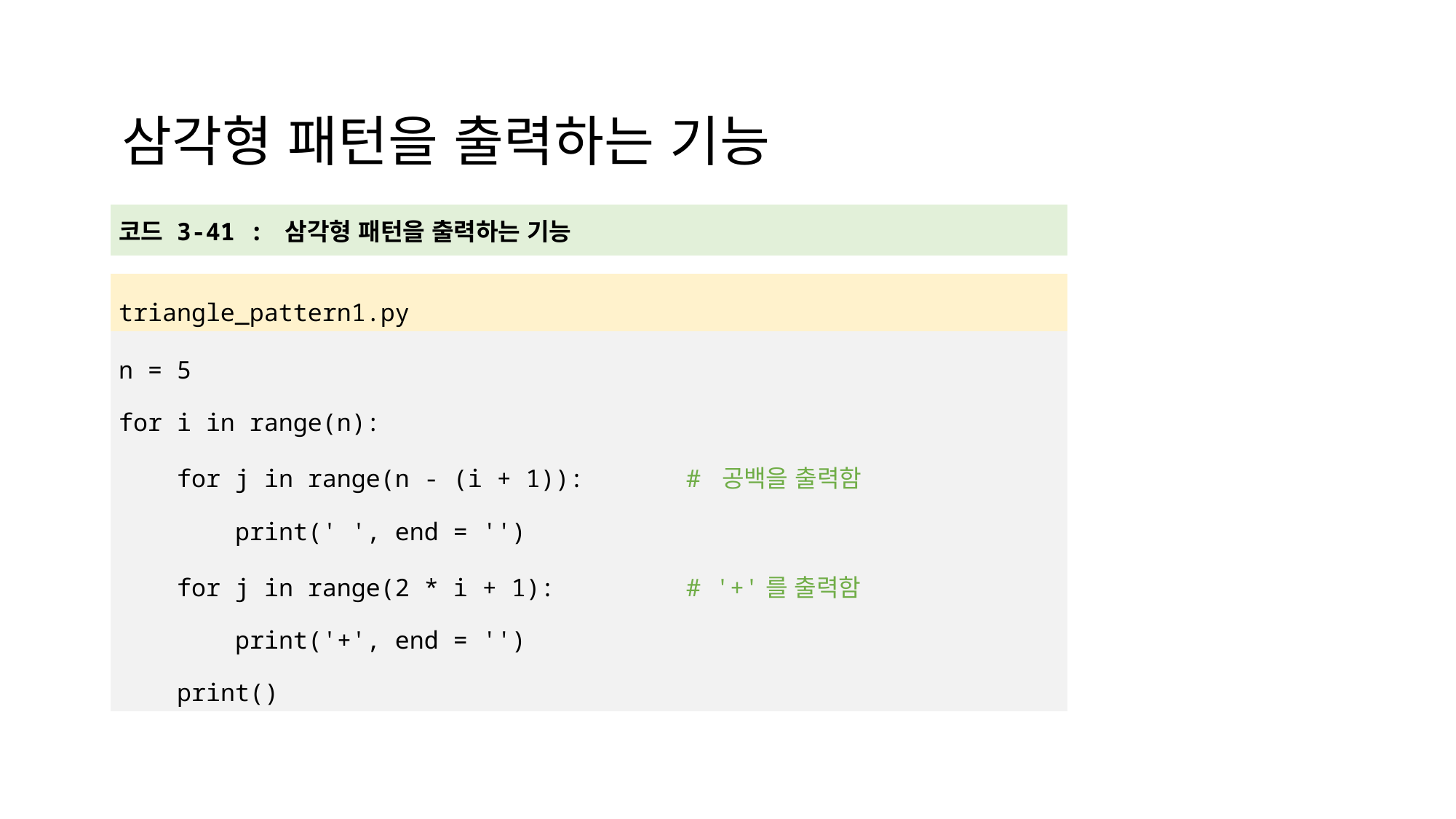

삼각형 패턴을 출력하는 기능

| 코드 3-41 : 삼각형 패턴을 출력하는 기능 |
| --- |
|  |
| triangle\_pattern1.py |
| n = 5 for i in range(n): for j in range(n - (i + 1)): # 공백을 출력함 print(' ', end = '') for j in range(2 \* i + 1): # '+'를 출력함 print('+', end = '') print() |